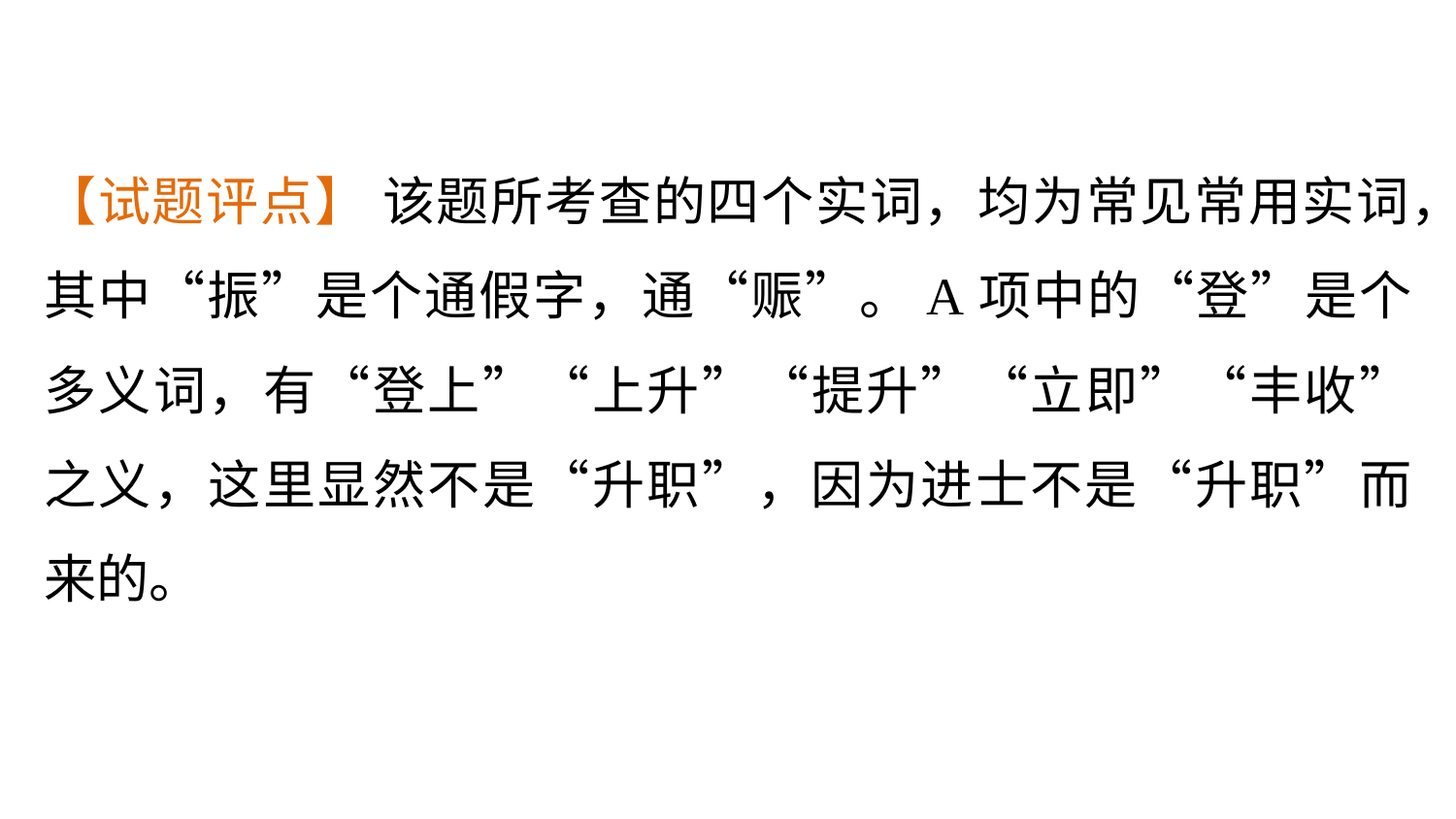

【试题评点】 该题所考查的四个实词，均为常见常用实词，其中“振”是个通假字，通“赈”。A项中的“登”是个多义词，有“登上”“上升”“提升”“立即”“丰收”之义，这里显然不是“升职”，因为进士不是“升职”而来的。